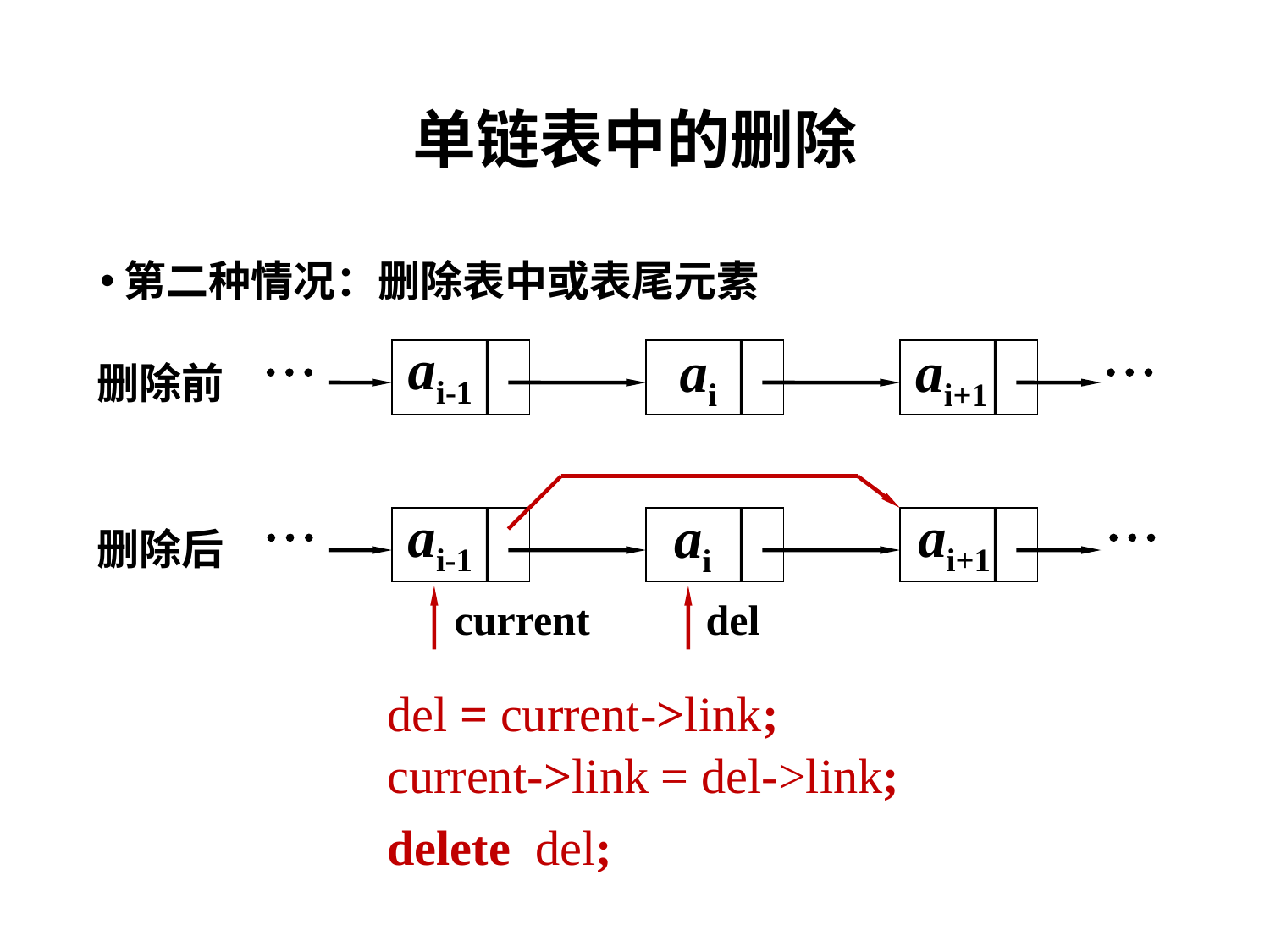

# 单链表中的删除
第二种情况：删除表中或表尾元素
…
…
ai-1
ai
ai+1

删除前

…
…
ai-1
ai+1
ai

删除后

del
current
del = current->link;
current->link = del->link;
delete  del;